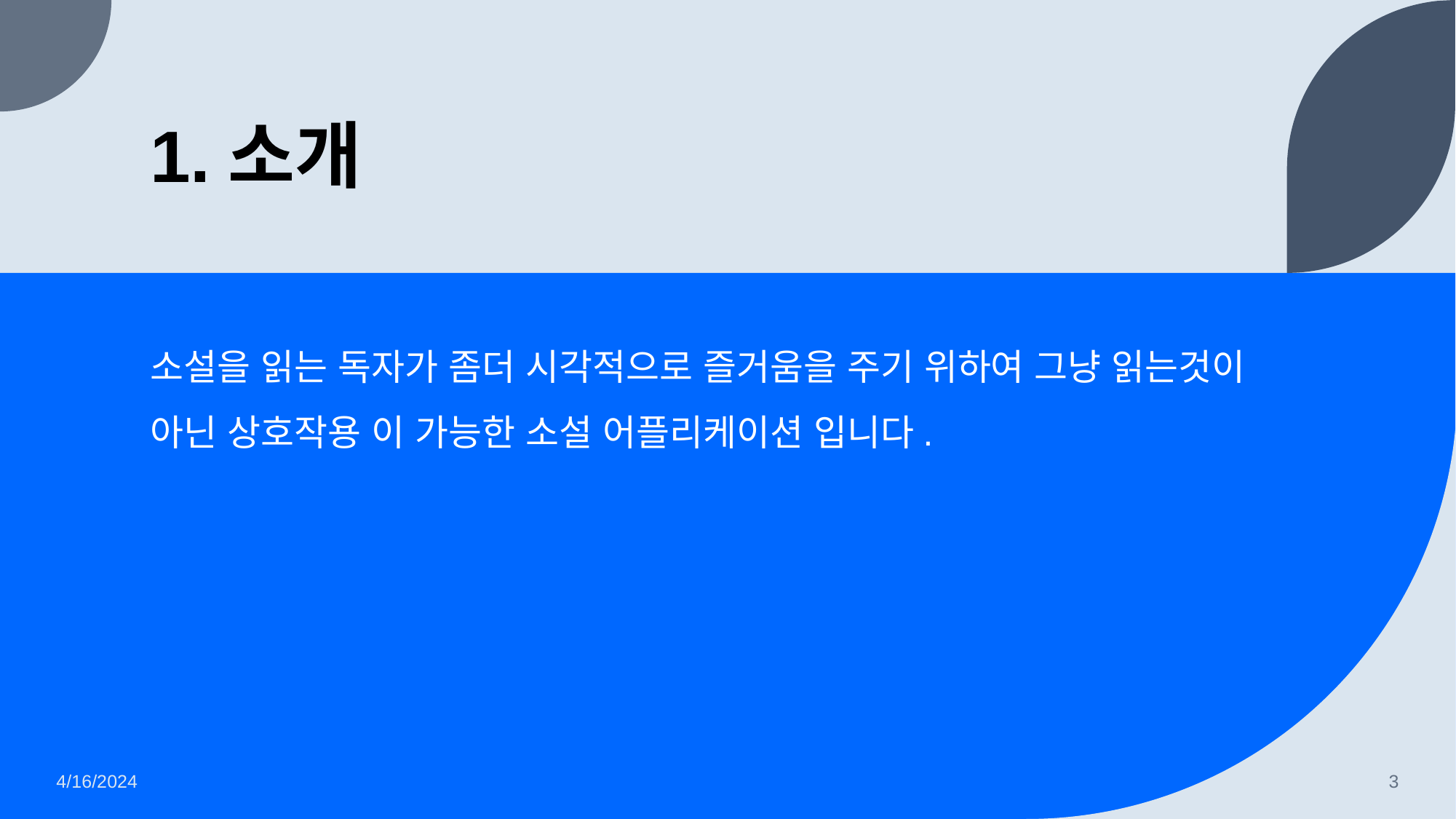

# 1.소개
소설을 읽는 독자가 좀더 시각적으로 즐거움을 주기 위하여 그냥 읽는것이 아닌 상호작용 이 가능한 소설 어플리케이션 입니다.
4/16/2024
3